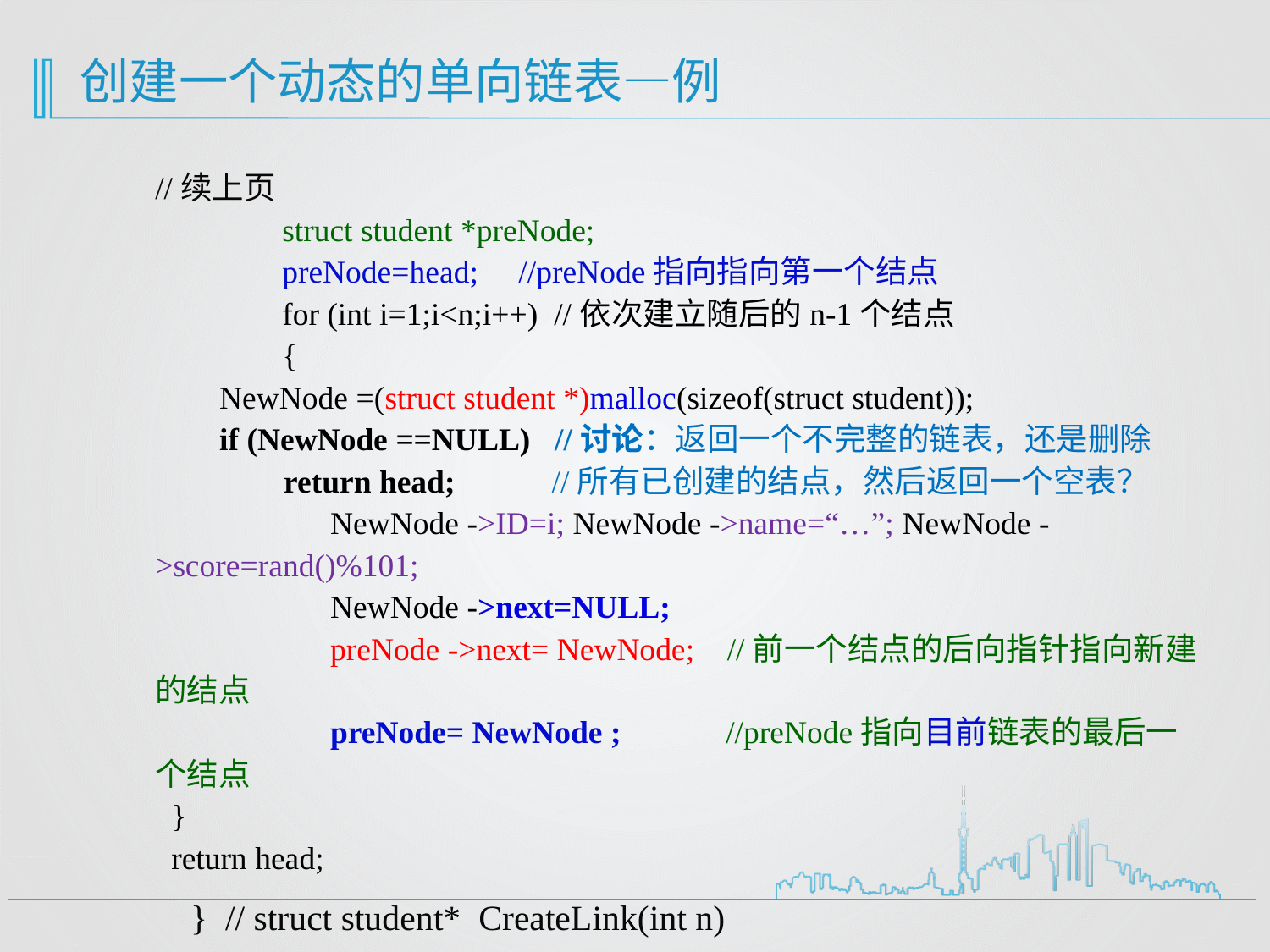

# 创建一个动态的单向链表—例
//续上页
	struct student *preNode;
	preNode=head;     //preNode指向指向第一个结点
	for (int i=1;i<n;i++)  //依次建立随后的n-1个结点
	{
        NewNode =(struct student *)malloc(sizeof(struct student));
        if (NewNode ==NULL)   //讨论：返回一个不完整的链表，还是删除
                return head;            //所有已创建的结点，然后返回一个空表？
	      NewNode ->ID=i; NewNode ->name=“…”; NewNode ->score=rand()%101;
	      NewNode ->next=NULL;
	      preNode ->next= NewNode;    //前一个结点的后向指针指向新建的结点
	      preNode= NewNode ;             //preNode指向目前链表的最后一个结点
  }
  return head;
    }  // struct student*  CreateLink(int n)